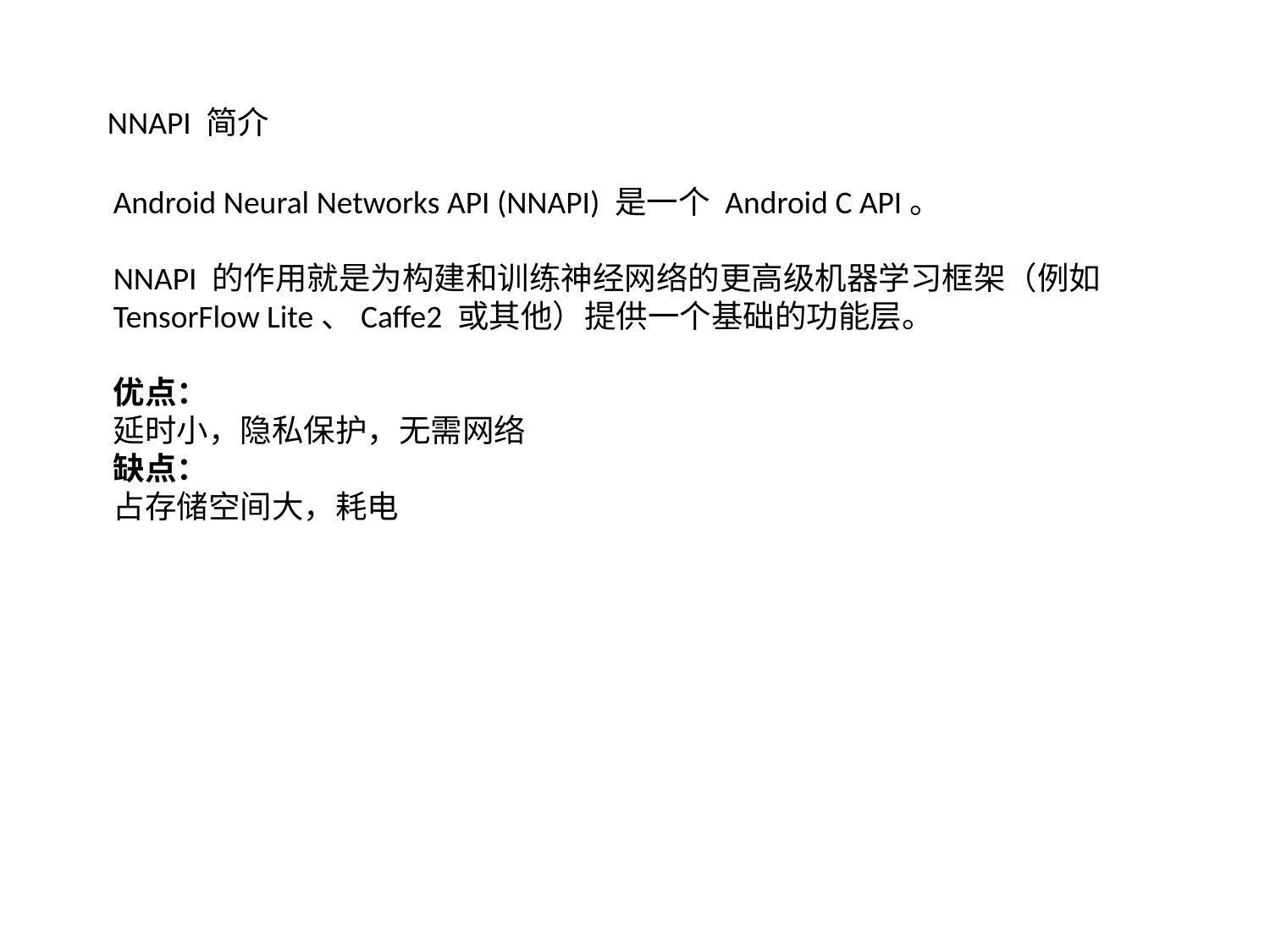

NNAPI 简介
Android Neural Networks API (NNAPI) 是一个 Android C API。
NNAPI 的作用就是为构建和训练神经网络的更高级机器学习框架（例如 TensorFlow Lite、Caffe2 或其他）提供一个基础的功能层。
优点：
延时小，隐私保护，无需网络
缺点：
占存储空间大，耗电